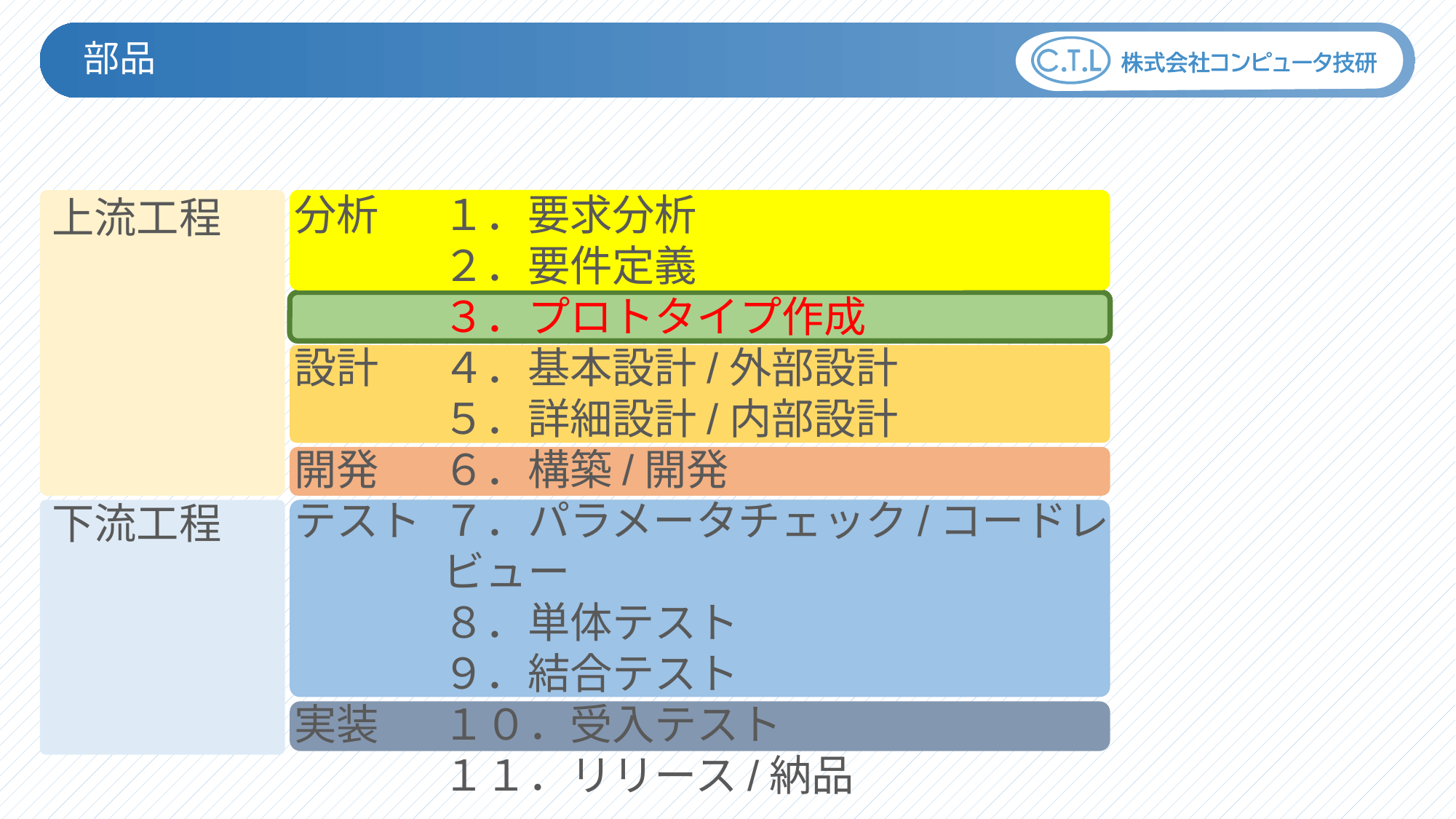

部品
分析

設計

開発
テスト

実装
１．要求分析
２．要件定義
３．プロトタイプ作成
４．基本設計/外部設計
５．詳細設計/内部設計
６．構築/開発
７．パラメータチェック/コードレビュー
８．単体テスト
９．結合テスト
１０．受入テスト
１１．リリース/納品
上流工程

下流工程